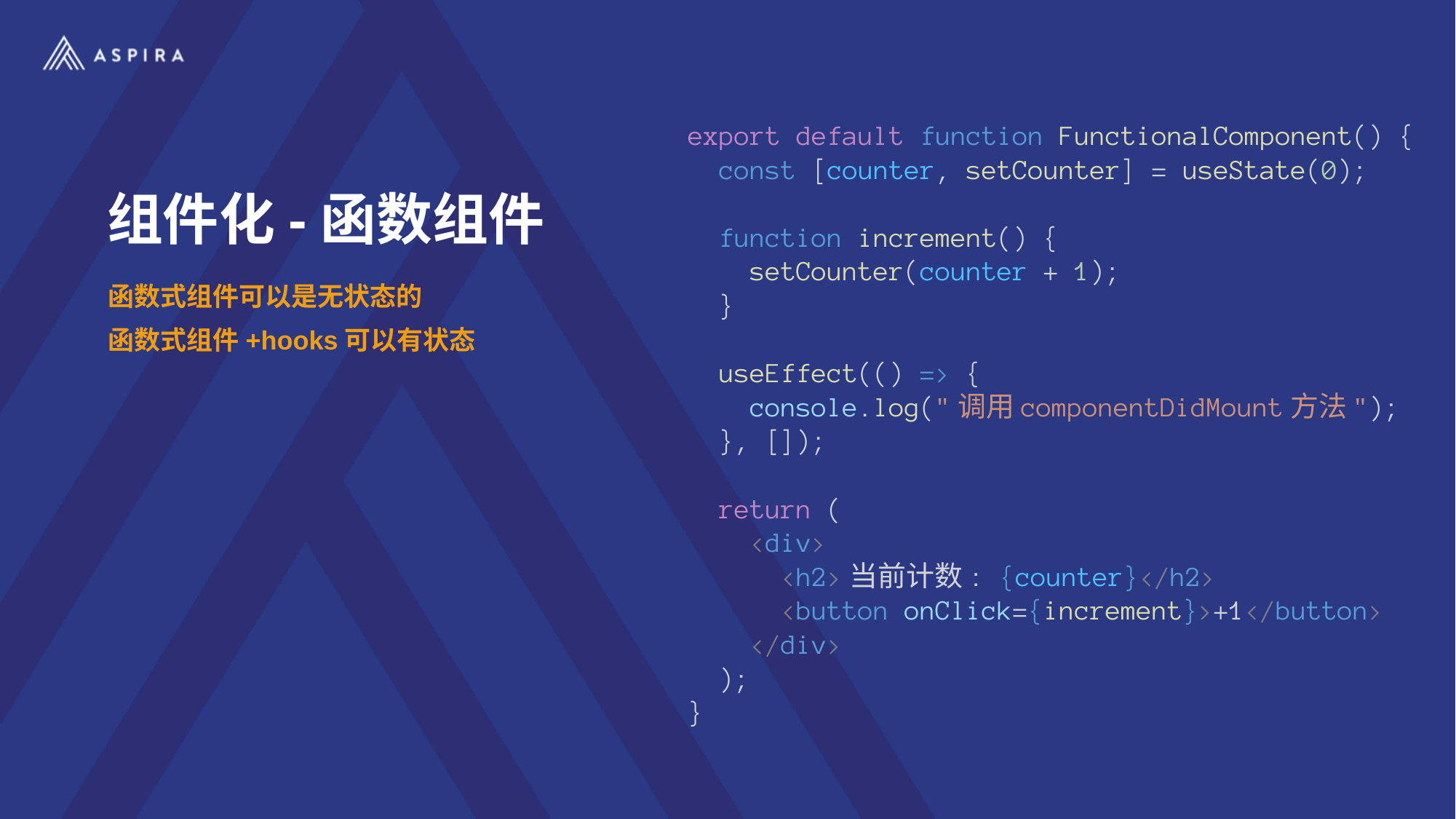

export default function FunctionalComponent() {
  const [counter, setCounter] = useState(0);
  function increment() {
    setCounter(counter + 1);
  }
  useEffect(() => {
    console.log("调用componentDidMount方法");
  }, []);
  return (
    <div>
      <h2>当前计数: {counter}</h2>
      <button onClick={increment}>+1</button>
    </div>
  );
}

组件化-函数组件
函数式组件可以是无状态的
函数式组件+hooks可以有状态